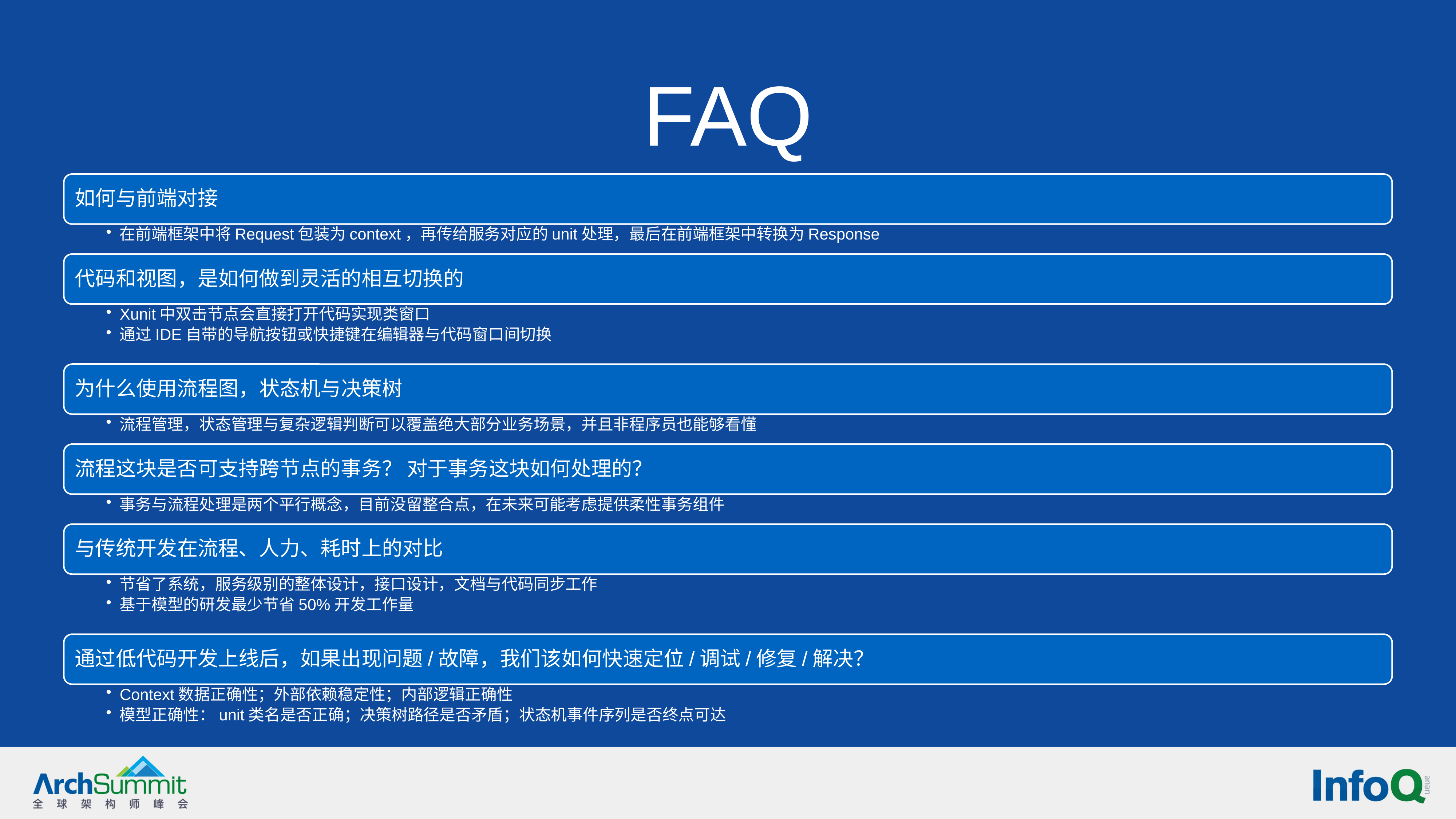

# FAQ
如何与前端对接
在前端框架中将Request包装为context，再传给服务对应的unit处理，最后在前端框架中转换为Response
代码和视图，是如何做到灵活的相互切换的
Xunit中双击节点会直接打开代码实现类窗口
通过IDE自带的导航按钮或快捷键在编辑器与代码窗口间切换
为什么使用流程图，状态机与决策树
流程管理，状态管理与复杂逻辑判断可以覆盖绝大部分业务场景，并且非程序员也能够看懂
流程这块是否可支持跨节点的事务？ 对于事务这块如何处理的？
事务与流程处理是两个平行概念，目前没留整合点，在未来可能考虑提供柔性事务组件
与传统开发在流程、人力、耗时上的对比
节省了系统，服务级别的整体设计，接口设计，文档与代码同步工作
基于模型的研发最少节省50%开发工作量
通过低代码开发上线后，如果出现问题/故障，我们该如何快速定位/调试/修复/解决？
Context数据正确性；外部依赖稳定性；内部逻辑正确性
模型正确性：unit类名是否正确；决策树路径是否矛盾；状态机事件序列是否终点可达